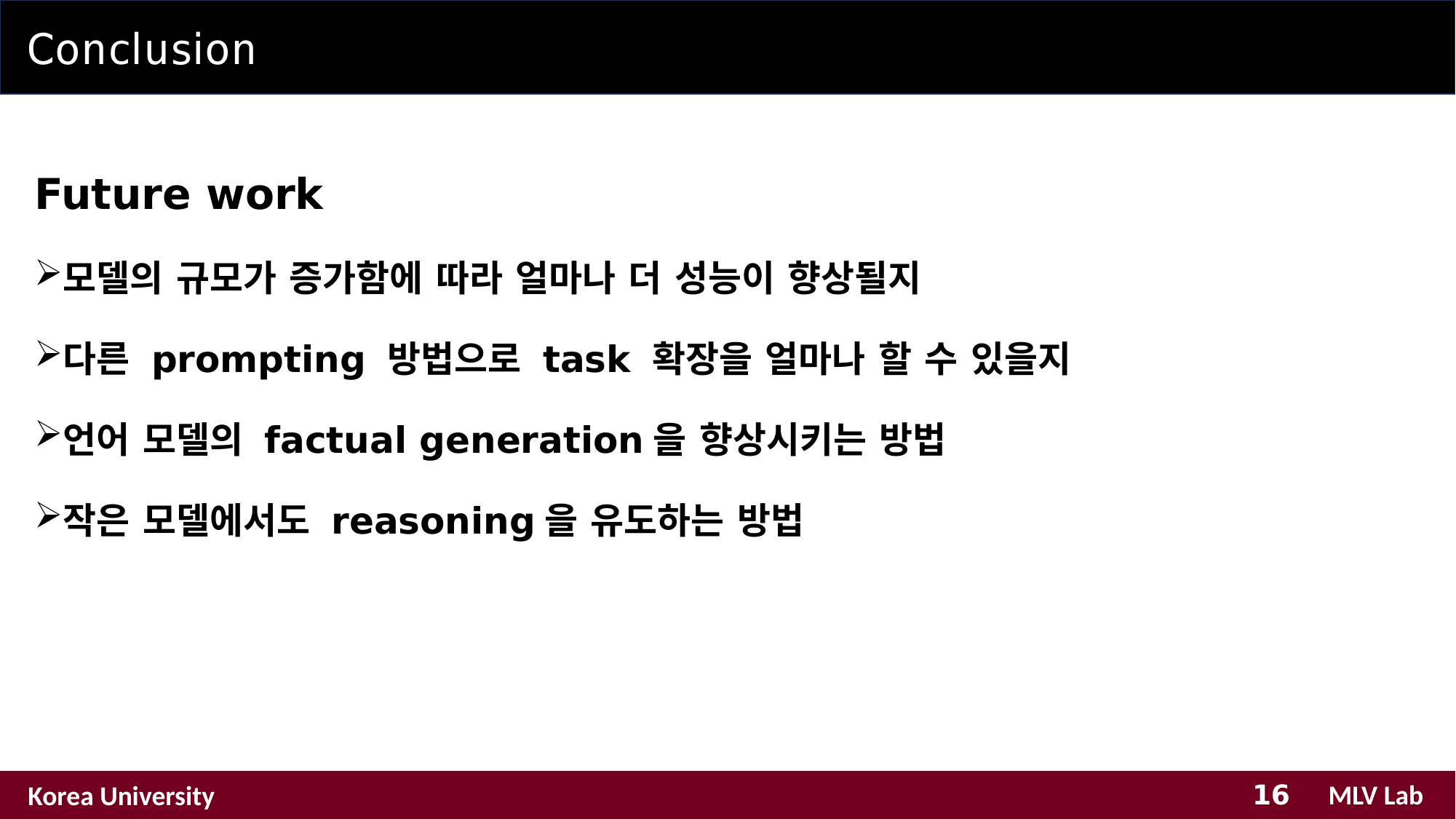

Conclusion

Future work
모델의 규모가 증가함에 따라 얼마나 더 성능이 향상될지
다른 prompting 방법으로 task 확장을 얼마나 할 수 있을지
언어 모델의 factual generation을 향상시키는 방법
작은 모델에서도 reasoning을 유도하는 방법

16
MLV Lab
Korea University